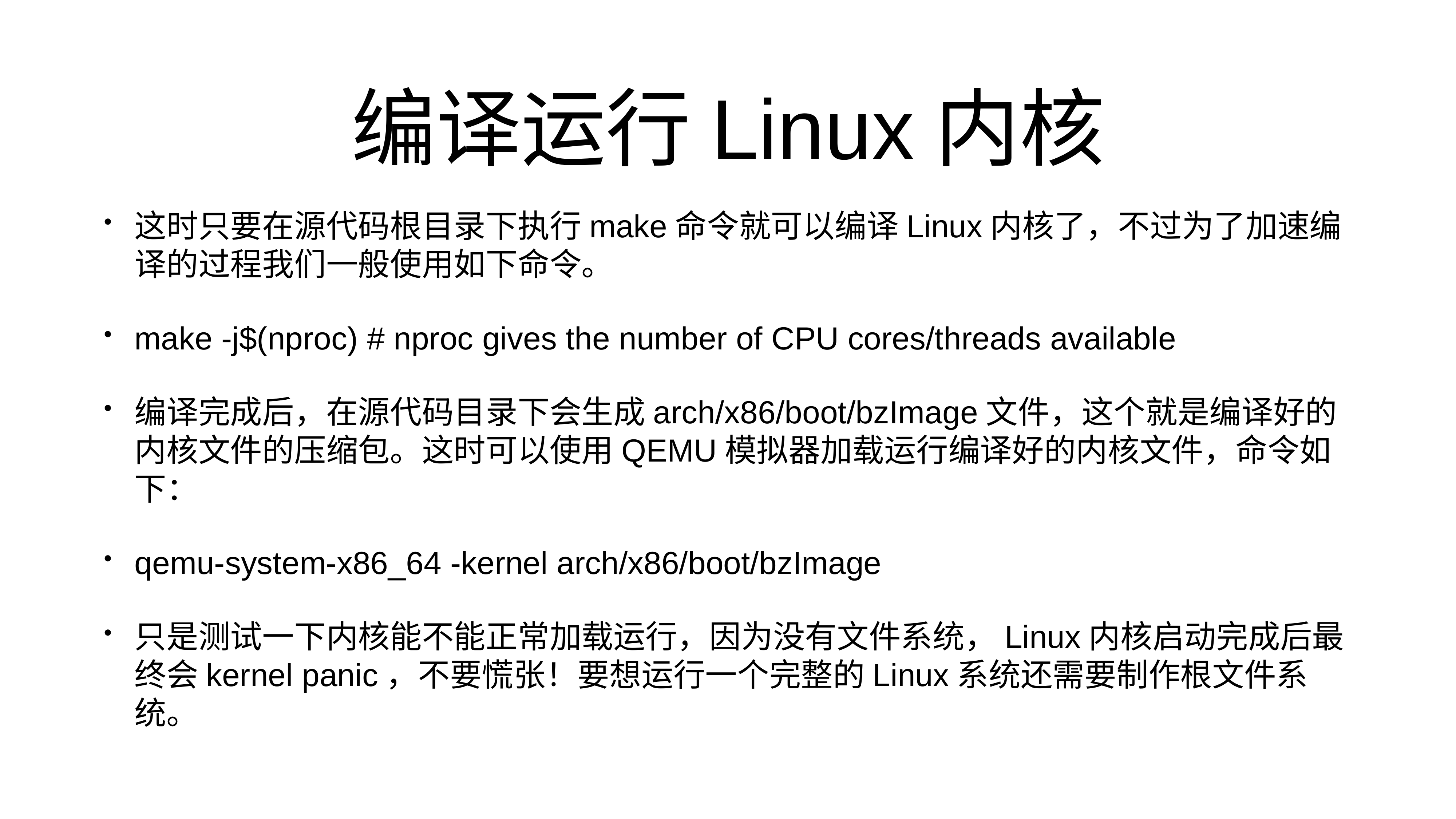

# 编译运行Linux内核
这时只要在源代码根目录下执行make命令就可以编译Linux内核了，不过为了加速编译的过程我们一般使用如下命令。
make -j$(nproc) # nproc gives the number of CPU cores/threads available
编译完成后，在源代码目录下会生成arch/x86/boot/bzImage文件，这个就是编译好的内核文件的压缩包。这时可以使用QEMU模拟器加载运行编译好的内核文件，命令如下：
qemu-system-x86_64 -kernel arch/x86/boot/bzImage
只是测试一下内核能不能正常加载运行，因为没有文件系统，Linux内核启动完成后最终会kernel panic，不要慌张！要想运行一个完整的Linux系统还需要制作根文件系统。